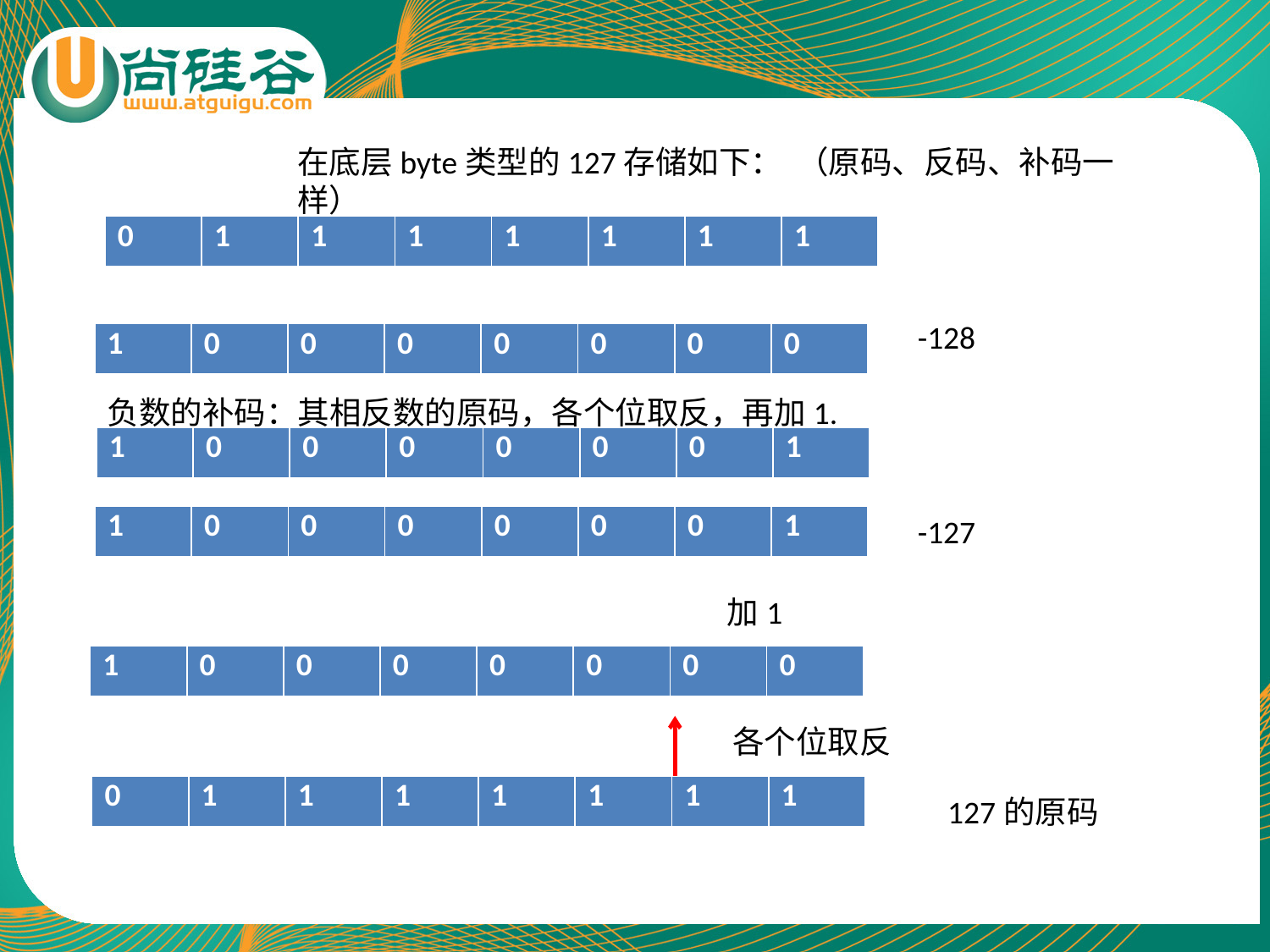

在底层byte类型的127存储如下：  （原码、反码、补码一样）
| 0 | 1 | 1 | 1 | 1 | 1 | 1 | 1 |
| --- | --- | --- | --- | --- | --- | --- | --- |
-128
| 1 | 0 | 0 | 0 | 0 | 0 | 0 | 0 |
| --- | --- | --- | --- | --- | --- | --- | --- |
负数的补码：其相反数的原码，各个位取反，再加1.
| 1 | 0 | 0 | 0 | 0 | 0 | 0 | 1 |
| --- | --- | --- | --- | --- | --- | --- | --- |
| 1 | 0 | 0 | 0 | 0 | 0 | 0 | 1 |
| --- | --- | --- | --- | --- | --- | --- | --- |
-127
加1
| 1 | 0 | 0 | 0 | 0 | 0 | 0 | 0 |
| --- | --- | --- | --- | --- | --- | --- | --- |
各个位取反
| 0 | 1 | 1 | 1 | 1 | 1 | 1 | 1 |
| --- | --- | --- | --- | --- | --- | --- | --- |
127的原码